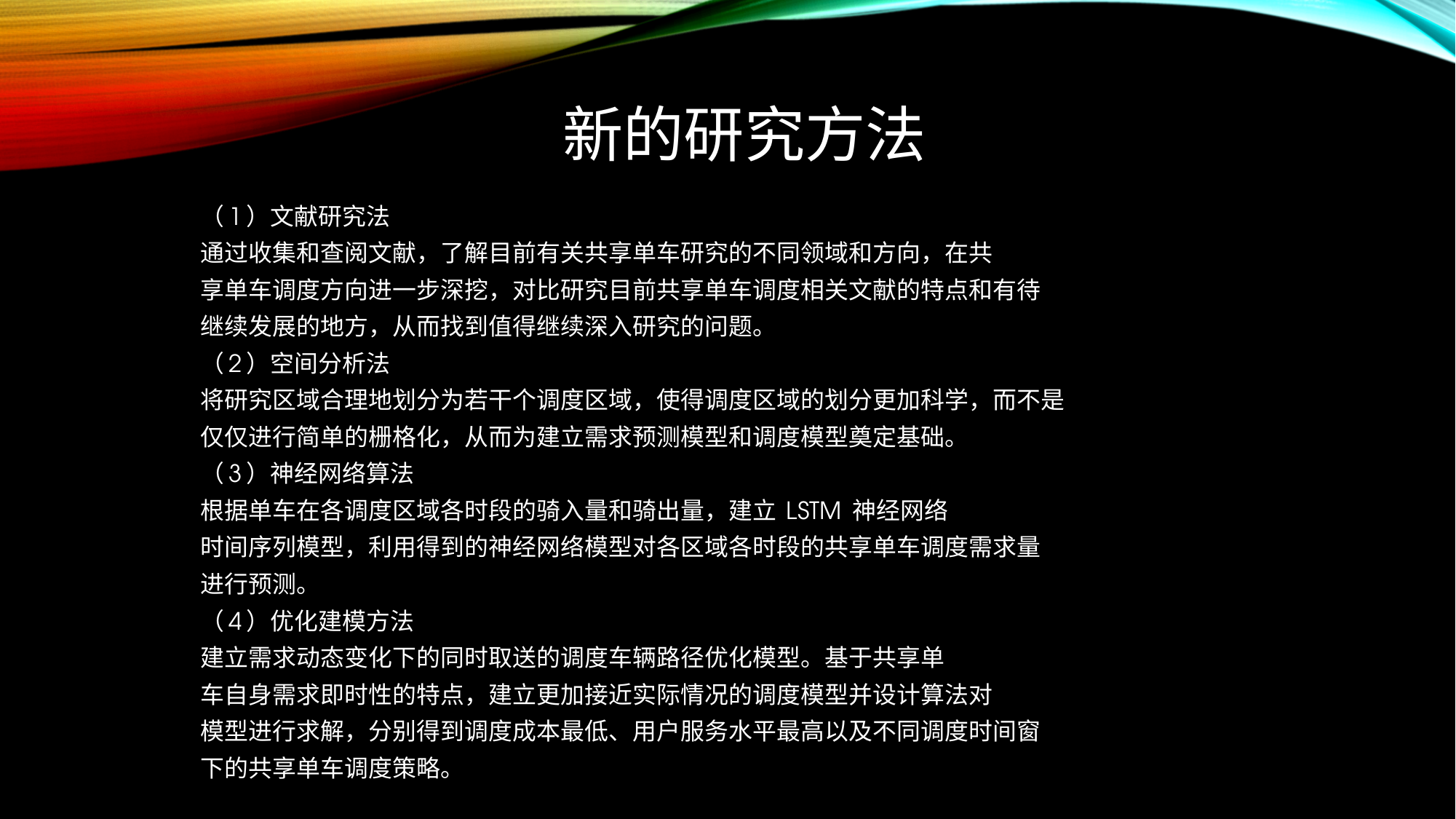

# 新的研究方法
（1）文献研究法
通过收集和查阅文献，了解目前有关共享单车研究的不同领域和方向，在共
享单车调度方向进一步深挖，对比研究目前共享单车调度相关文献的特点和有待
继续发展的地方，从而找到值得继续深入研究的问题。
（2）空间分析法
将研究区域合理地划分为若干个调度区域，使得调度区域的划分更加科学，而不是
仅仅进行简单的栅格化，从而为建立需求预测模型和调度模型奠定基础。
（3）神经网络算法
根据单车在各调度区域各时段的骑入量和骑出量，建立 LSTM 神经网络
时间序列模型，利用得到的神经网络模型对各区域各时段的共享单车调度需求量
进行预测。
（4）优化建模方法
建立需求动态变化下的同时取送的调度车辆路径优化模型。基于共享单
车自身需求即时性的特点，建立更加接近实际情况的调度模型并设计算法对
模型进行求解，分别得到调度成本最低、用户服务水平最高以及不同调度时间窗
下的共享单车调度策略。